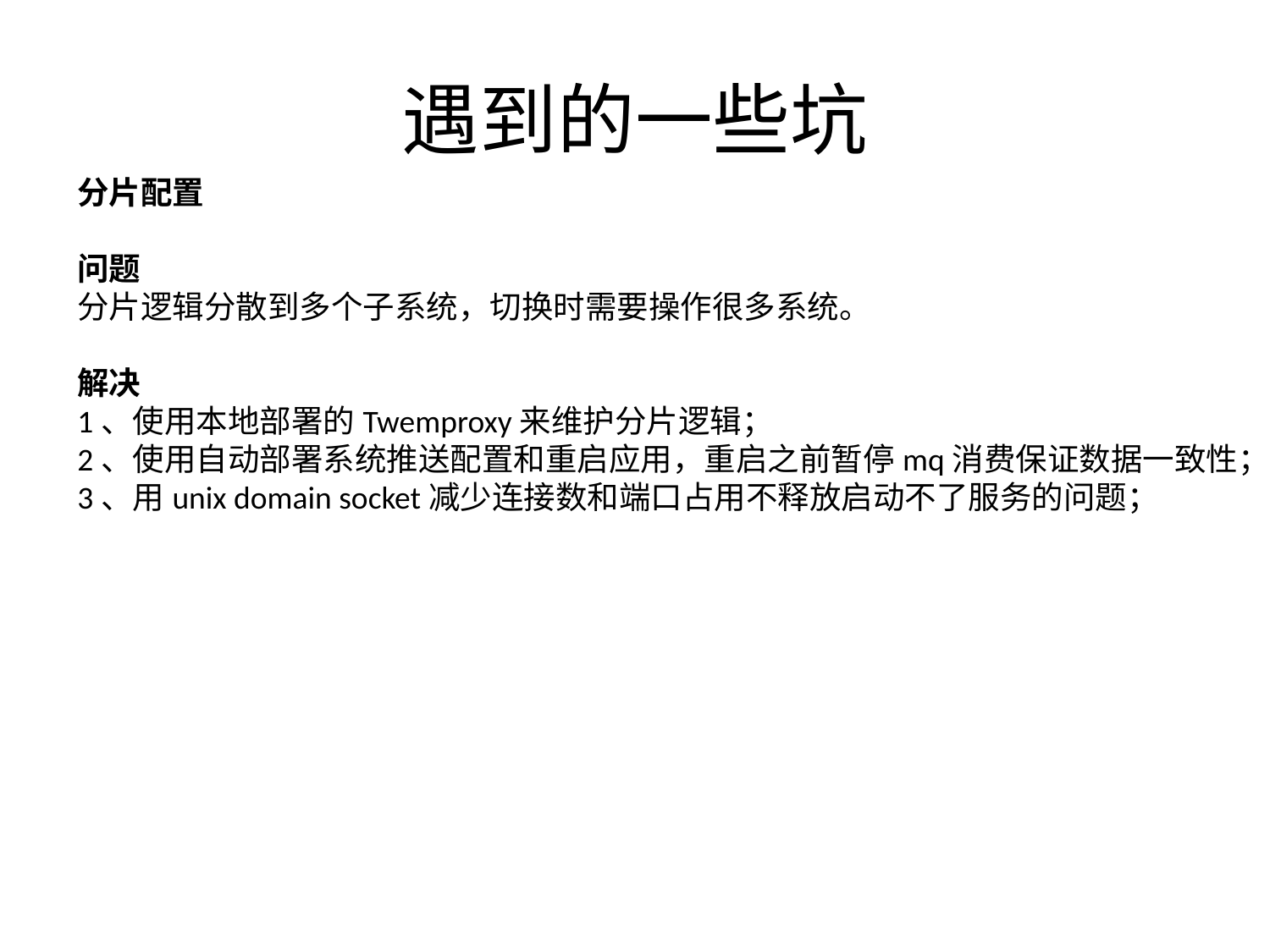

# 遇到的一些坑
分片配置

问题
分片逻辑分散到多个子系统，切换时需要操作很多系统。

解决
1、使用本地部署的Twemproxy来维护分片逻辑；
2、使用自动部署系统推送配置和重启应用，重启之前暂停mq消费保证数据一致性；
3、用unix domain socket减少连接数和端口占用不释放启动不了服务的问题；